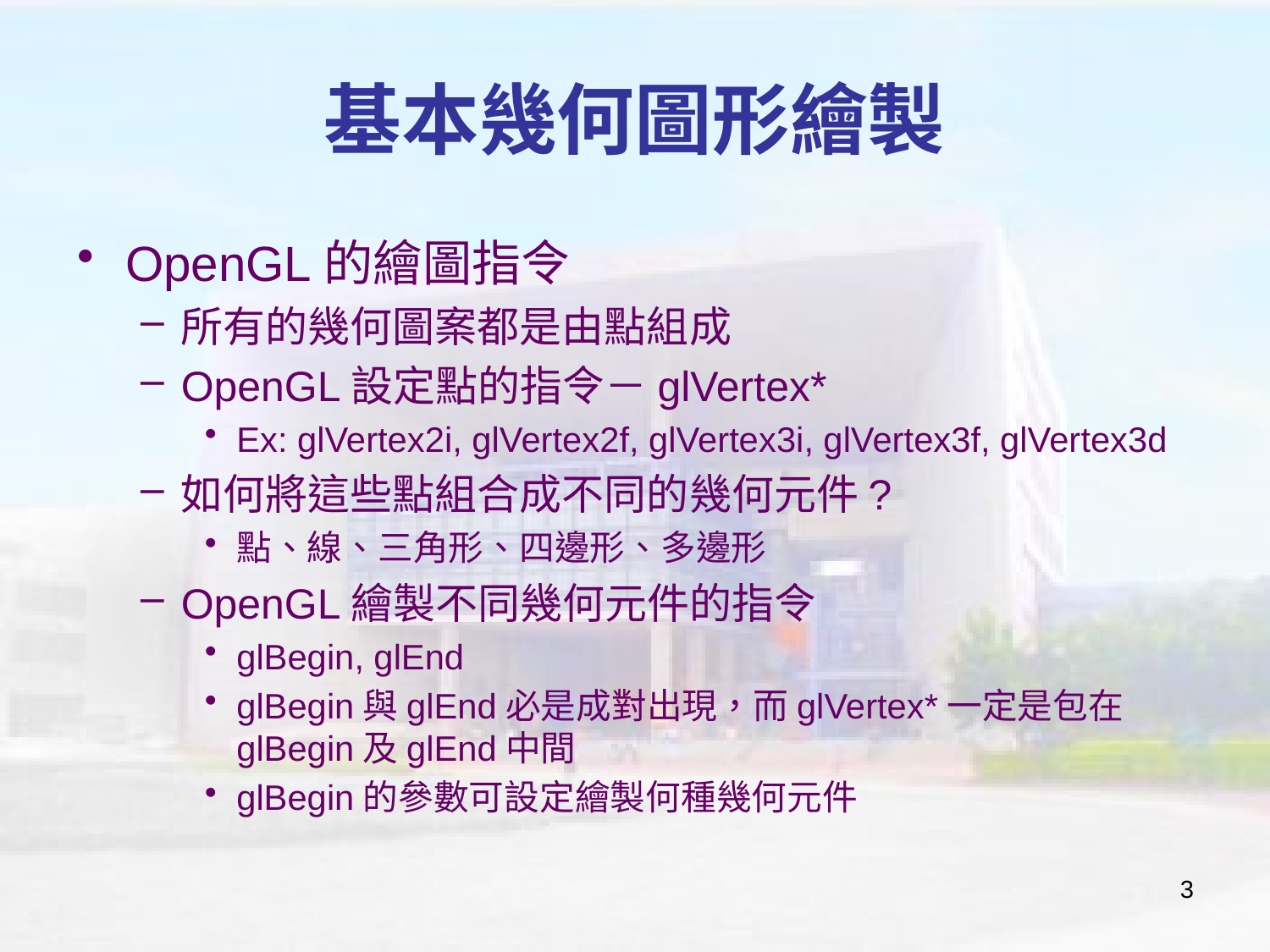

# 基本幾何圖形繪製
OpenGL的繪圖指令
所有的幾何圖案都是由點組成
OpenGL設定點的指令－glVertex*
Ex: glVertex2i, glVertex2f, glVertex3i, glVertex3f, glVertex3d
如何將這些點組合成不同的幾何元件?
點、線、三角形、四邊形、多邊形
OpenGL繪製不同幾何元件的指令
glBegin, glEnd
glBegin與glEnd必是成對出現，而glVertex*一定是包在glBegin及glEnd中間
glBegin的參數可設定繪製何種幾何元件
3